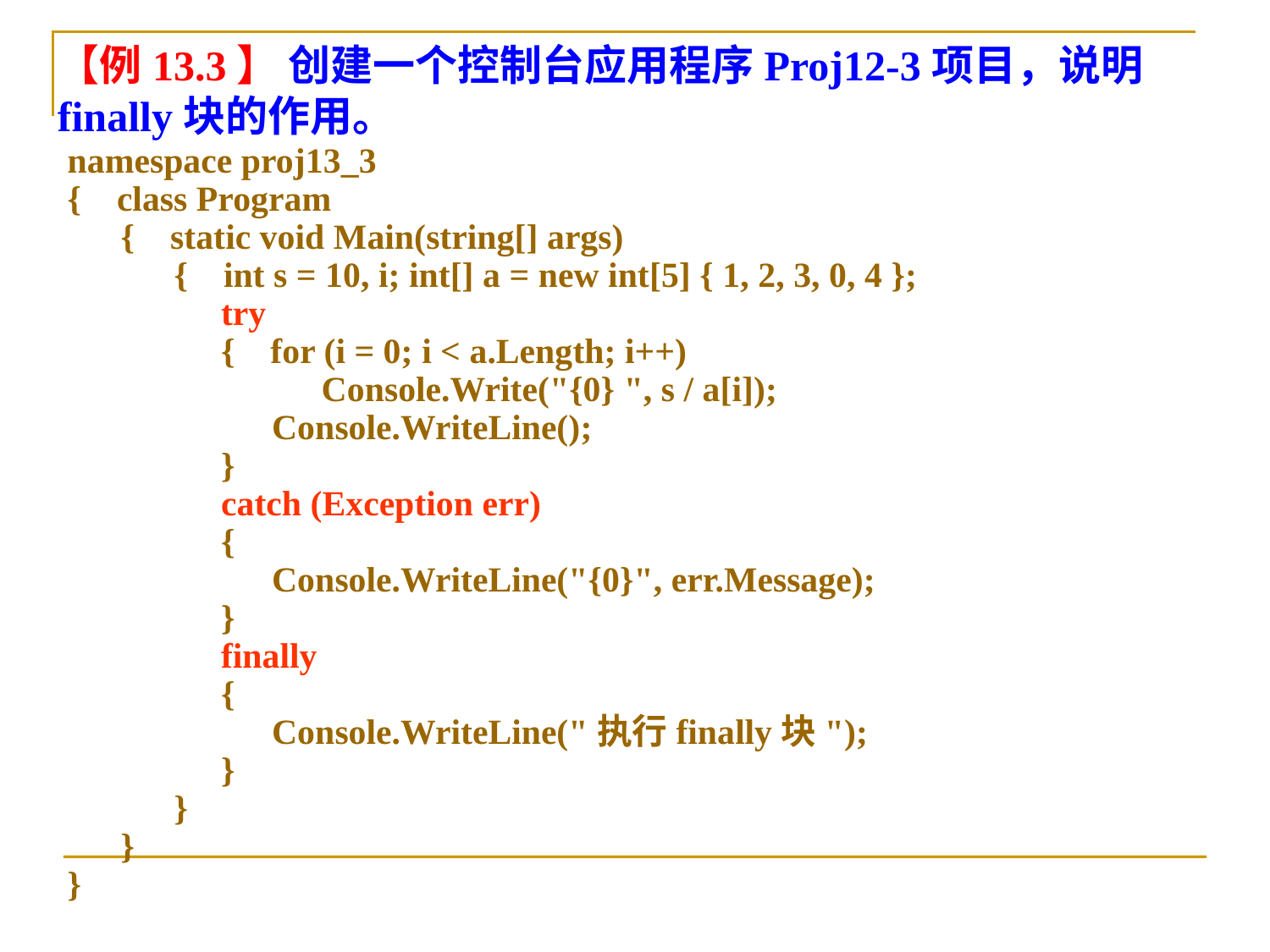

【例13.3】 创建一个控制台应用程序Proj12-3项目，说明finally块的作用。
namespace proj13_3
{    class Program
      {    static void Main(string[] args)
            {    int s = 10, i; int[] a = new int[5] { 1, 2, 3, 0, 4 };
            	   try
            	   {    for (i = 0; i < a.Length; i++)
                    	Console.Write("{0} ", s / a[i]);
                       Console.WriteLine();
            	   }
            	   catch (Exception err)
            	   {
                       Console.WriteLine("{0}", err.Message);
            	   }
            	   finally
            	   {
                       Console.WriteLine("执行finally块");
            	   }
            }
      }
}